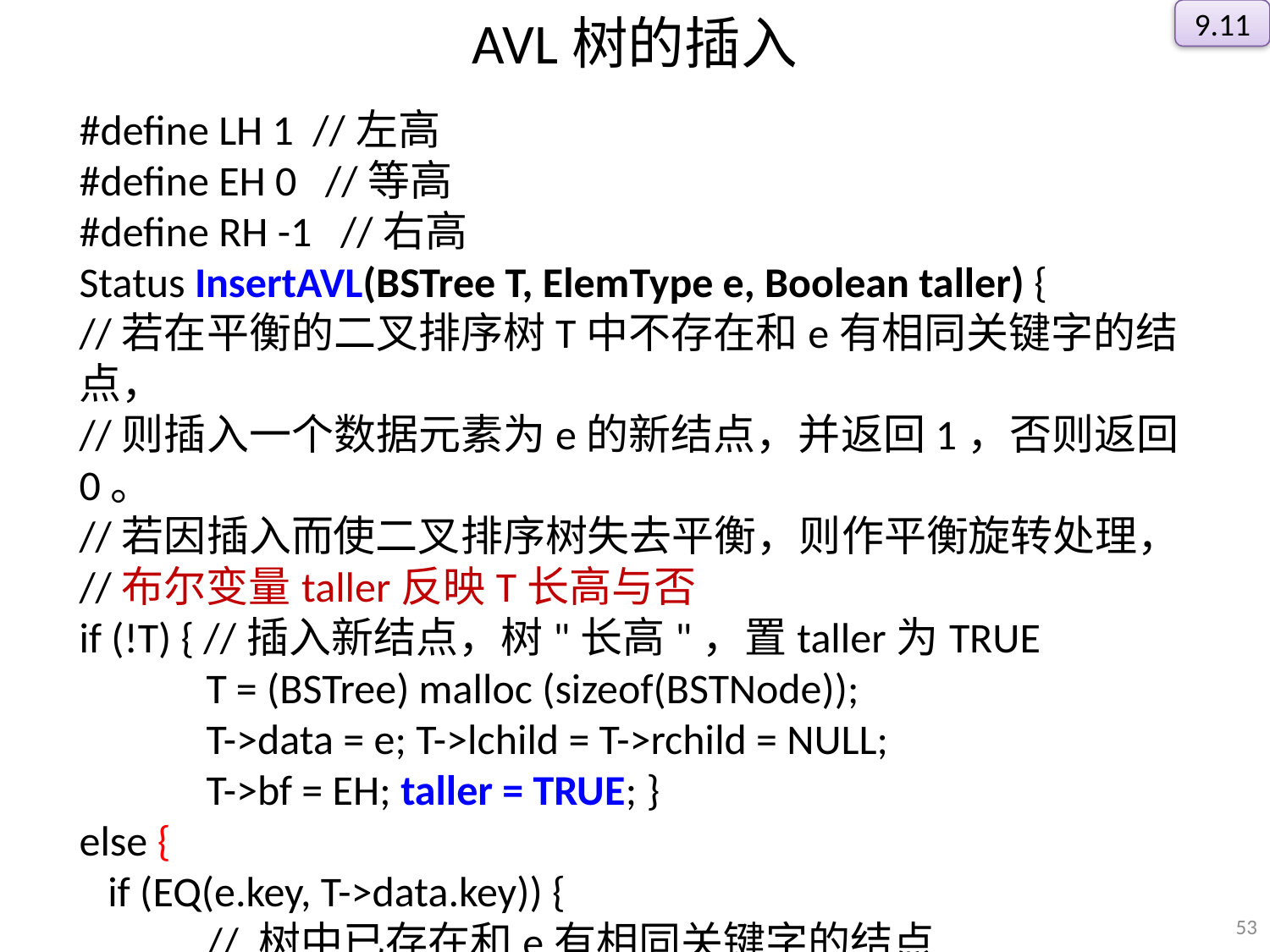

9.11
# AVL树的插入
#define LH 1  //左高
#define EH 0   //等高
#define RH -1   //右高
Status InsertAVL(BSTree T, ElemType e, Boolean taller) {
//若在平衡的二叉排序树T中不存在和e有相同关键字的结点，
//则插入一个数据元素为e的新结点，并返回1，否则返回0。
//若因插入而使二叉排序树失去平衡，则作平衡旋转处理，
//布尔变量taller反映T长高与否
if (!T) { //插入新结点，树"长高"，置taller为TRUE
	T = (BSTree) malloc (sizeof(BSTNode));
	T->data = e; T->lchild = T->rchild = NULL;
	T->bf = EH; taller = TRUE; }
else {
   if (EQ(e.key, T->data.key)) {
   	// 树中已存在和e有相同关键字的结点
  	taller = FALSE; return 0; } // 则不再插入
53